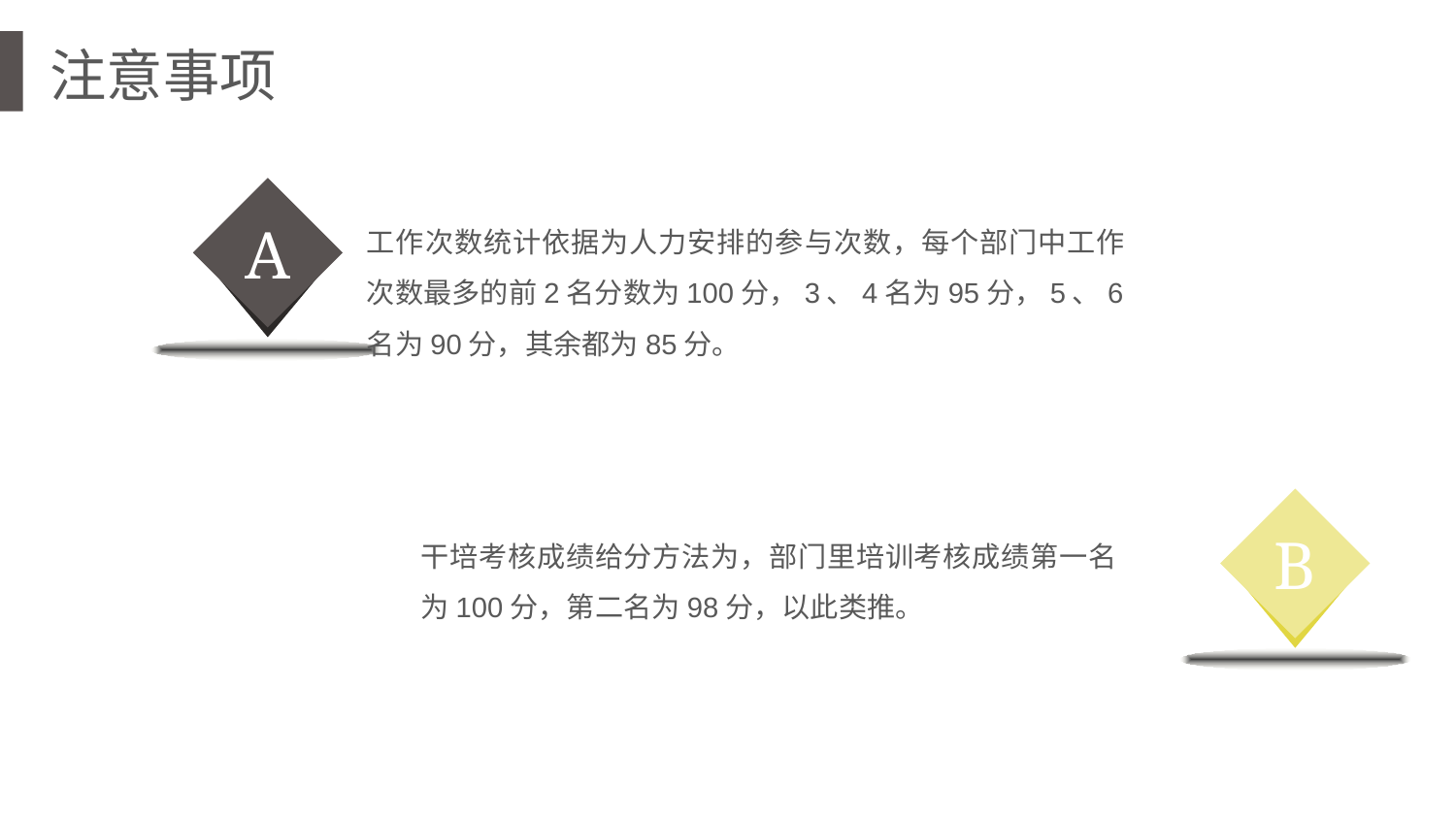

注意事项
A

工作次数统计依据为人力安排的参与次数，每个部门中工作次数最多的前2名分数为100分，3、4名为95分，5、6名为90分，其余都为85分。

B

干培考核成绩给分方法为，部门里培训考核成绩第一名为100分，第二名为98分，以此类推。